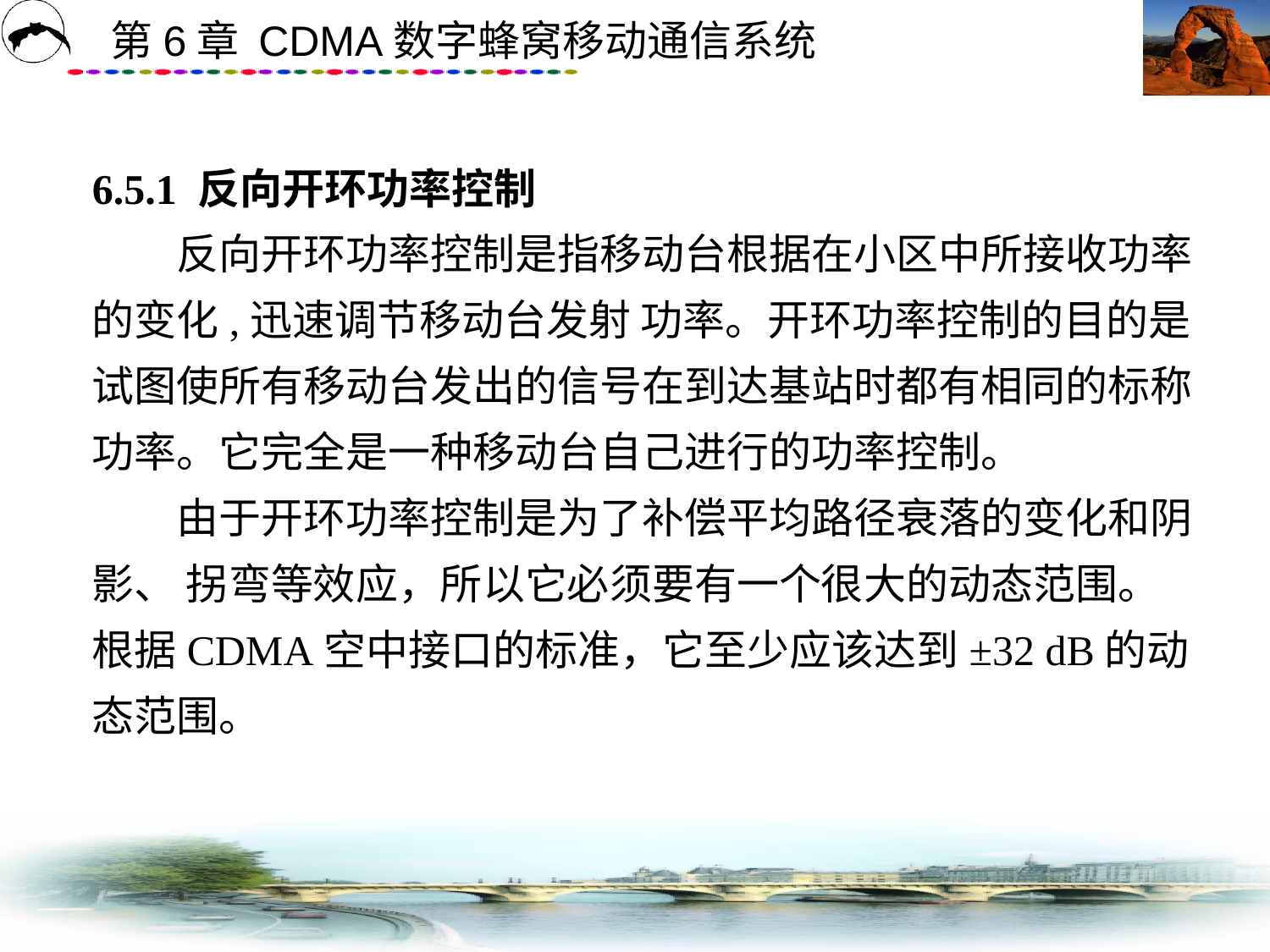

# 6.5.1 反向开环功率控制 　　反向开环功率控制是指移动台根据在小区中所接收功率的变化,迅速调节移动台发射 功率。开环功率控制的目的是试图使所有移动台发出的信号在到达基站时都有相同的标称 功率。它完全是一种移动台自己进行的功率控制。 　　由于开环功率控制是为了补偿平均路径衰落的变化和阴影、 拐弯等效应，所以它必须要有一个很大的动态范围。根据CDMA空中接口的标准，它至少应该达到±32 dB的动态范围。